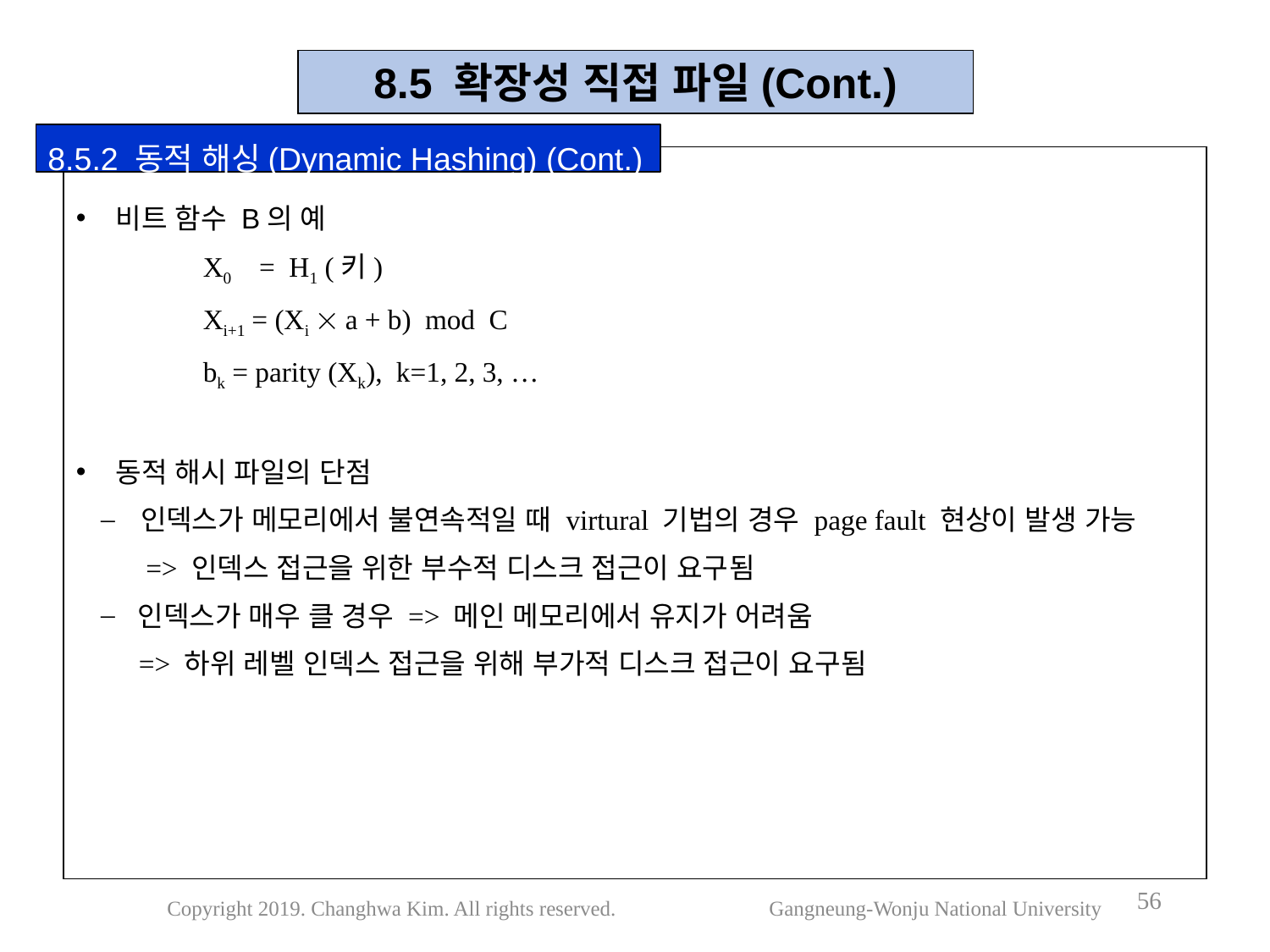

8.5 확장성 직접 파일(Cont.)
8.5.2 동적 해싱(Dynamic Hashing) (Cont.)

비트 함수 B의 예
	X0    =  H1 (키)
	Xi+1 = (Xi × a + b)  mod  C
	bk = parity (Xk),  k=1, 2, 3, …

동적 해시 파일의 단점
인덱스가 메모리에서 불연속적일 때 virtural 기법의 경우 page fault 현상이 발생 가능
          => 인덱스 접근을 위한 부수적 디스크 접근이 요구됨
인덱스가 매우 클 경우 => 메인 메모리에서 유지가 어려움
         => 하위 레벨 인덱스 접근을 위해 부가적 디스크 접근이 요구됨

56
Copyright 2019. Changhwa Kim. All rights reserved.                             Gangneung-Wonju National University